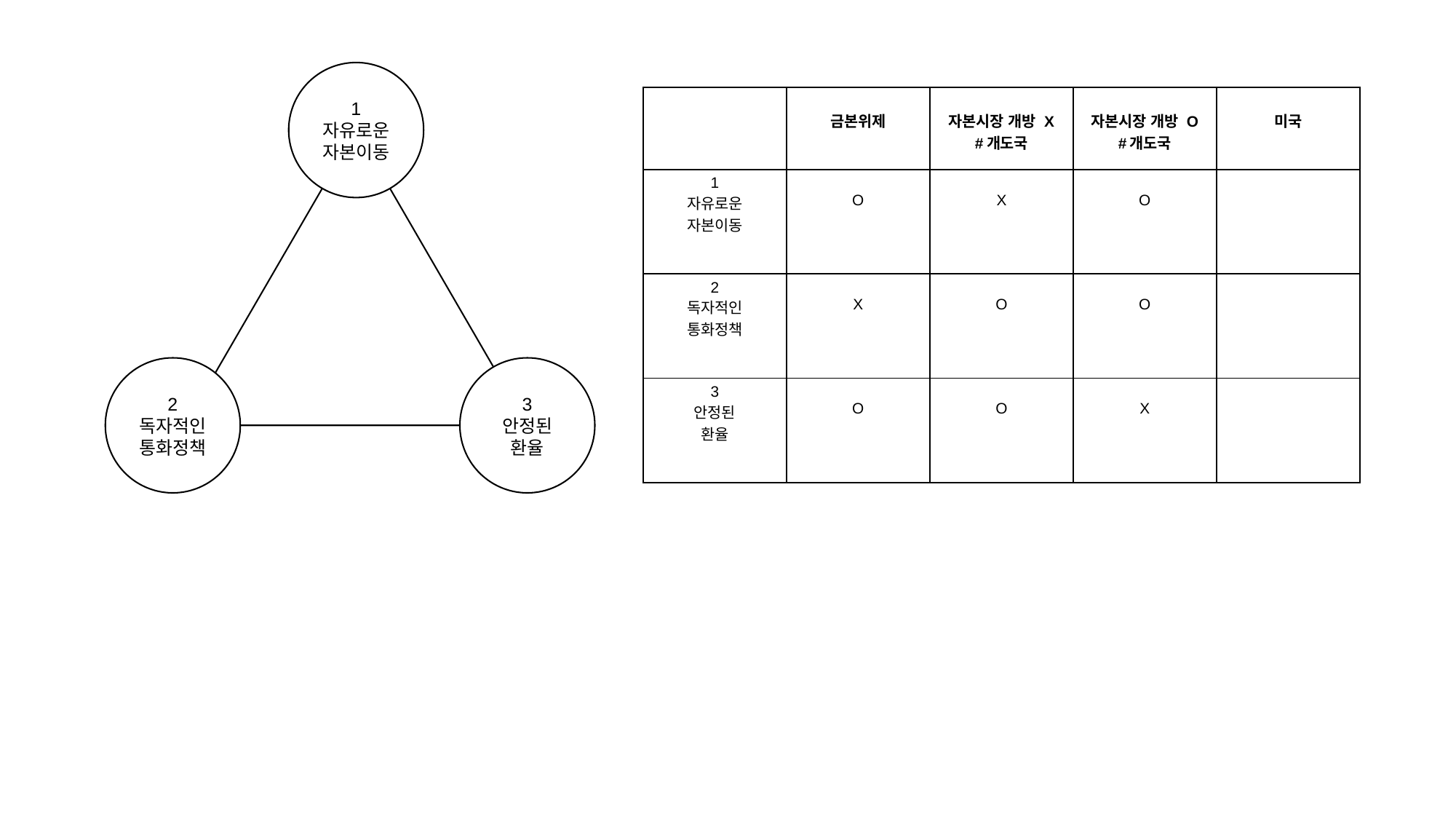

1
자유로운 자본이동

2
독자적인
통화정책
3
안정된
환율
|  | 금본위제 | 자본시장 개방 X #개도국 | 자본시장 개방 O #개도국 | 미국 |
| --- | --- | --- | --- | --- |
| 1 자유로운 자본이동 | O | X | O |  |
| 2 독자적인 통화정책 | X | O | O |  |
| 3 안정된 환율 | O | O | X |  |